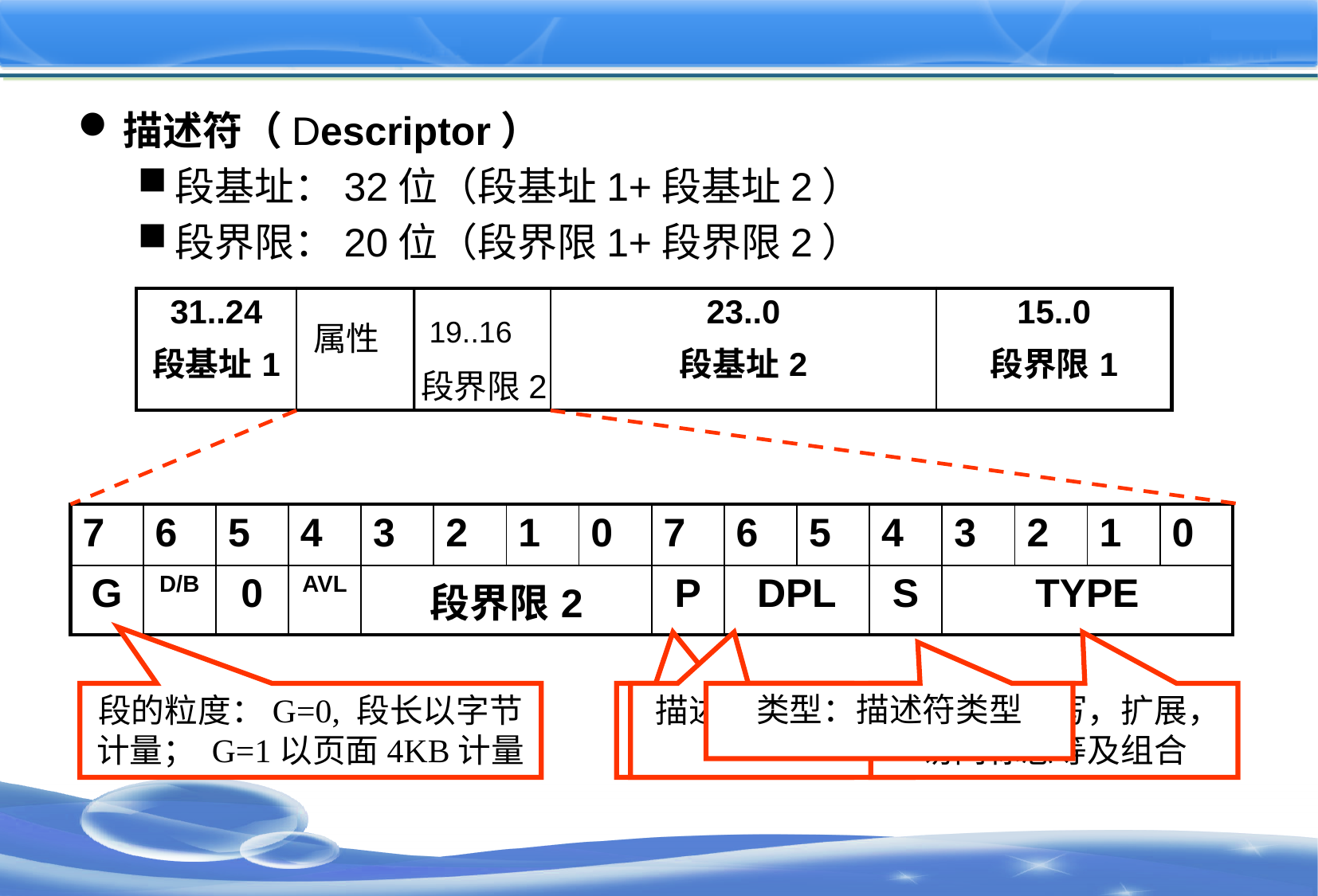

#
描述符（Descriptor）
段基址：32位（段基址1+段基址2）
段界限：20位（段界限1+段界限2）
| 31..24 段基址1 |  | 23..0 段基址2 | 15..0 段界限1 |
| --- | --- | --- | --- |

 19..16
段界限2
属性

| 7 | 6 | 5 | 4 | 3 | 2 | 1 | 0 | 7 | 6 | 5 | 4 | 3 | 2 | 1 | 0 |
| --- | --- | --- | --- | --- | --- | --- | --- | --- | --- | --- | --- | --- | --- | --- | --- |
| G | D/B | 0 | AVL | 段界限2 |  |  |  | P | DPL |  | S | TYPE |  |  |  |
类型：描述符类型
段的粒度：G=0, 段长以字节计量； G=1以页面4KB计量
P：Present，是否在内存中
描述符特权级别
类型：读，写，扩展，访问标志等及组合